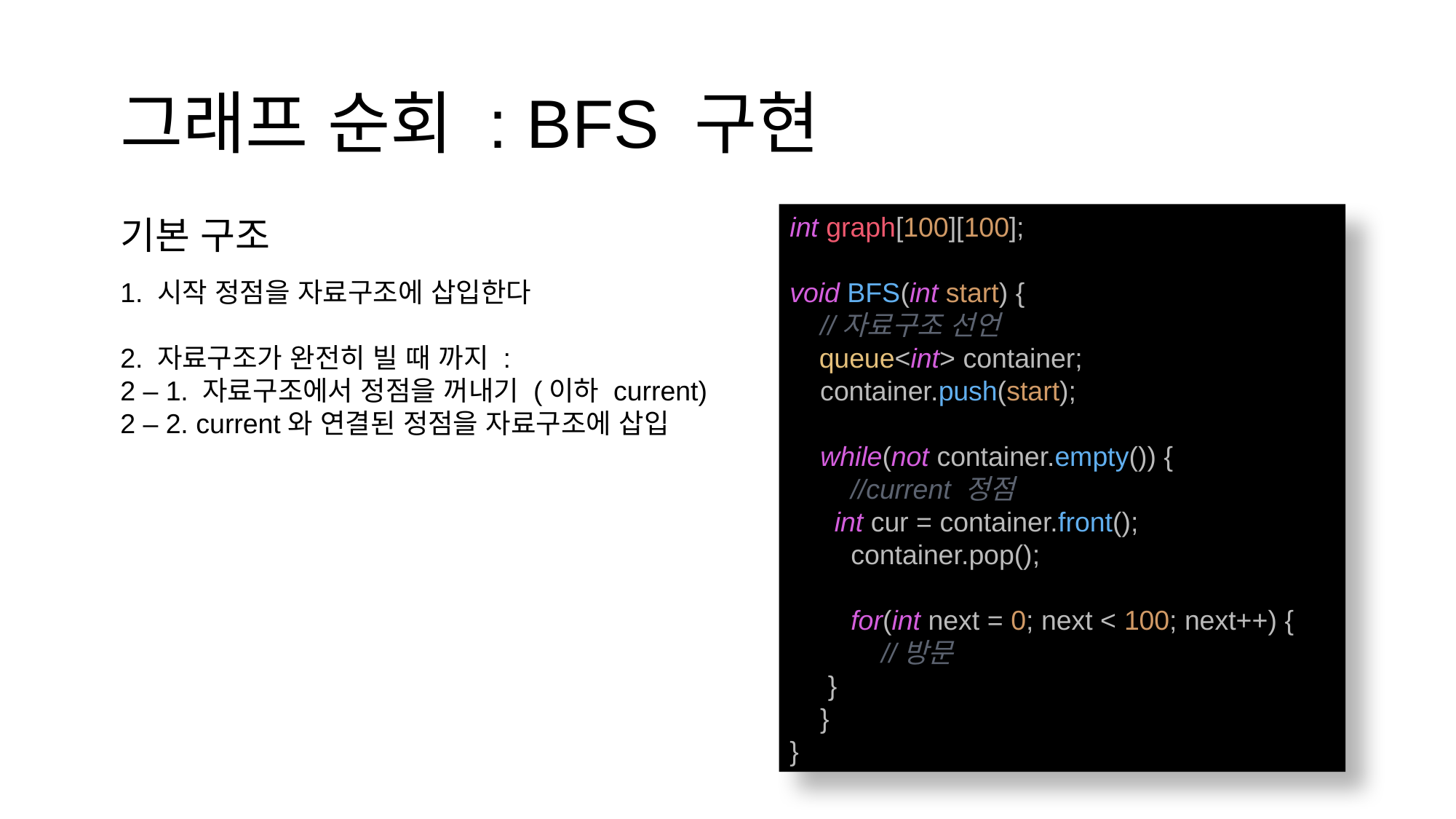

그래프 순회 : BFS 구현
int graph[100][100];
void BFS(int start) {
    //자료구조 선언
   queue<int> container;
    container.push(start);
    while(not container.empty()) {
        //current 정점
     int cur = container.front();
        container.pop();
        for(int next = 0; next < 100; next++) {
            //방문
     }
    }
}
기본 구조

1. 시작 정점을 자료구조에 삽입한다

2. 자료구조가 완전히 빌 때 까지 :
2 – 1. 자료구조에서 정점을 꺼내기 (이하 current)
2 – 2. current와 연결된 정점을 자료구조에 삽입